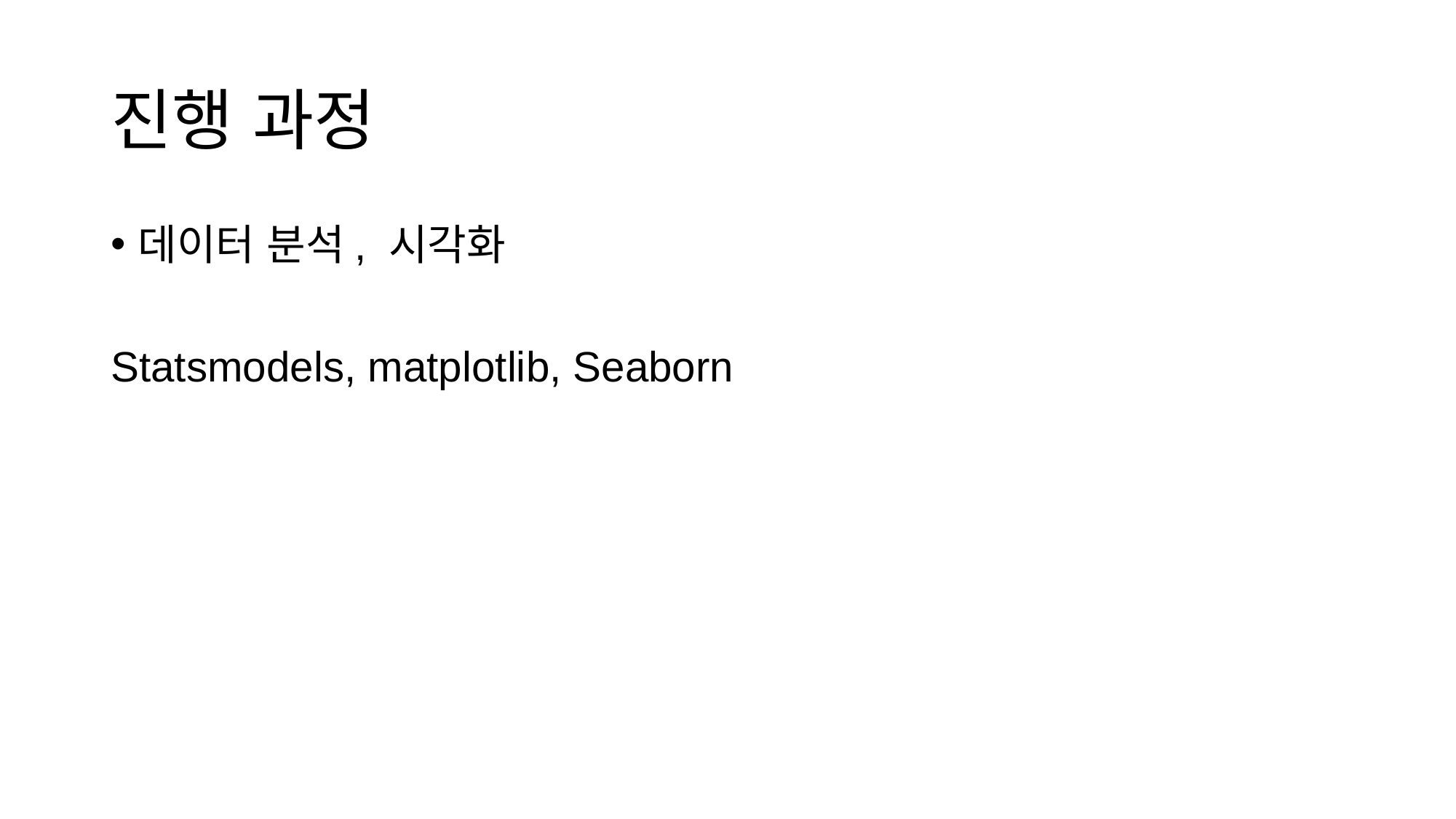

# 진행 과정
데이터 분석, 시각화

Statsmodels, matplotlib, Seaborn